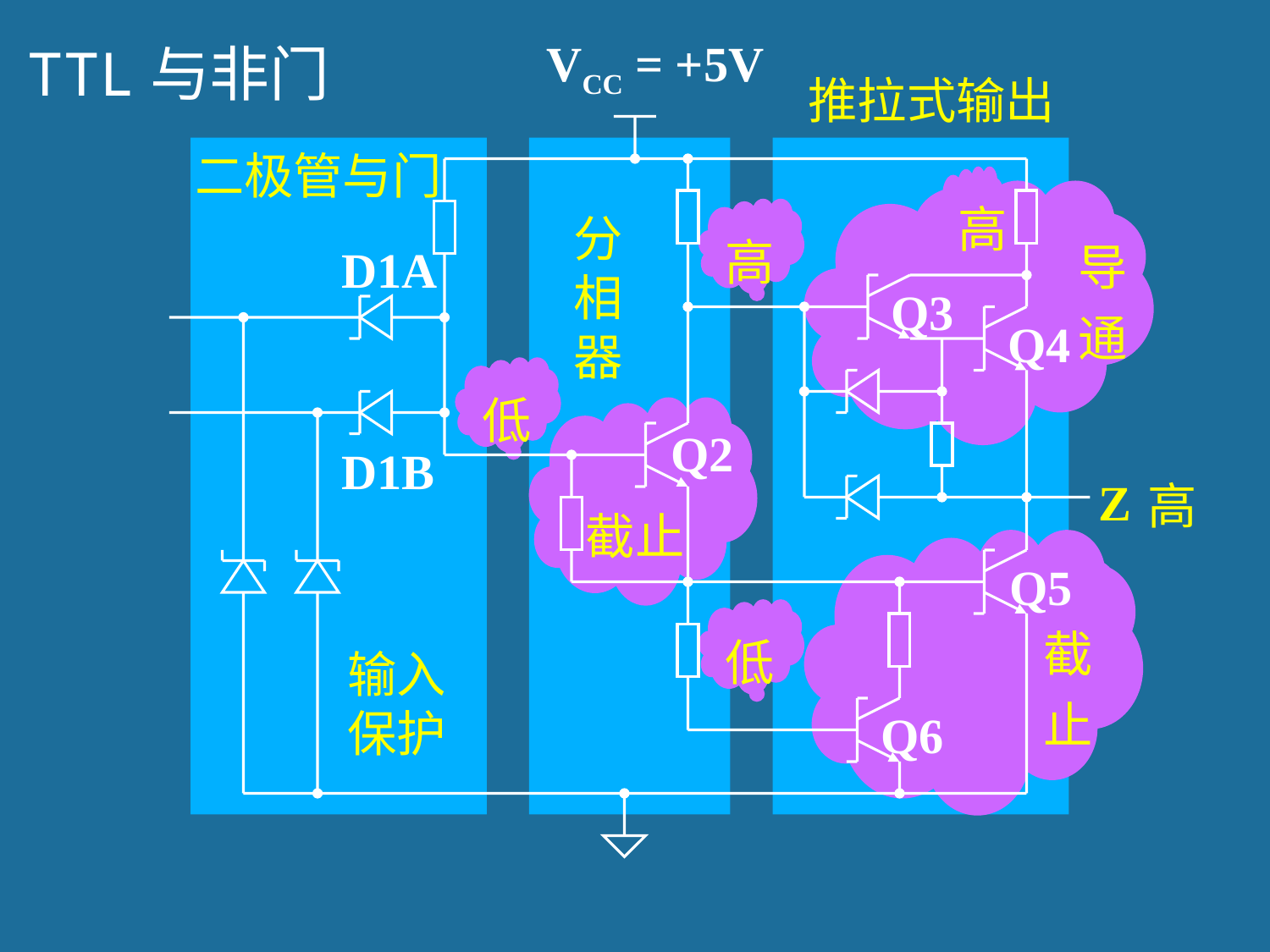

VCC = +5V

D1A

Q3

A

Q4

B

Q2

D1B

Z

Q5

Q6

TTL与非门
推拉式输出

二极管与门
输入
保护

分
相
器
高

导
通
高
低

截止

高

截
止
低
48